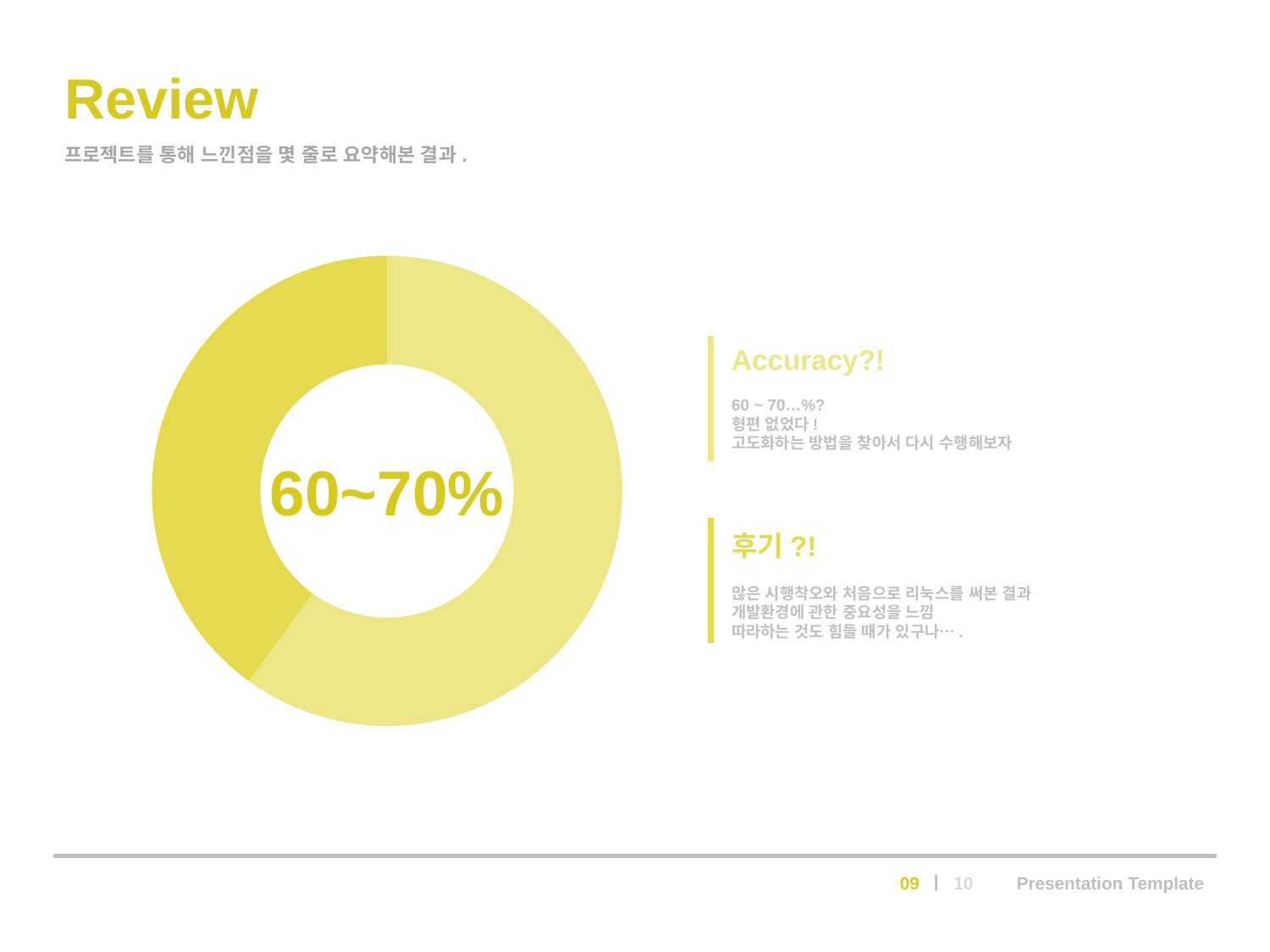

Review
프로젝트를 통해 느낀점을 몇 줄로 요약해본 결과.

### Chart

| Category | 판매 |
|---|---|
| 1분기 | 60.0 |
| 2분기 | 40.0 |
60~70%
Accuracy?!

60 ~ 70…%?
형편 없었다!
고도화하는 방법을 찾아서 다시 수행해보자
후기?!

많은 시행착오와 처음으로 리눅스를 써본 결과
개발환경에 관한 중요성을 느낌
따라하는 것도 힘들 때가 있구나….

09 ㅣ 10　　Presentation Template